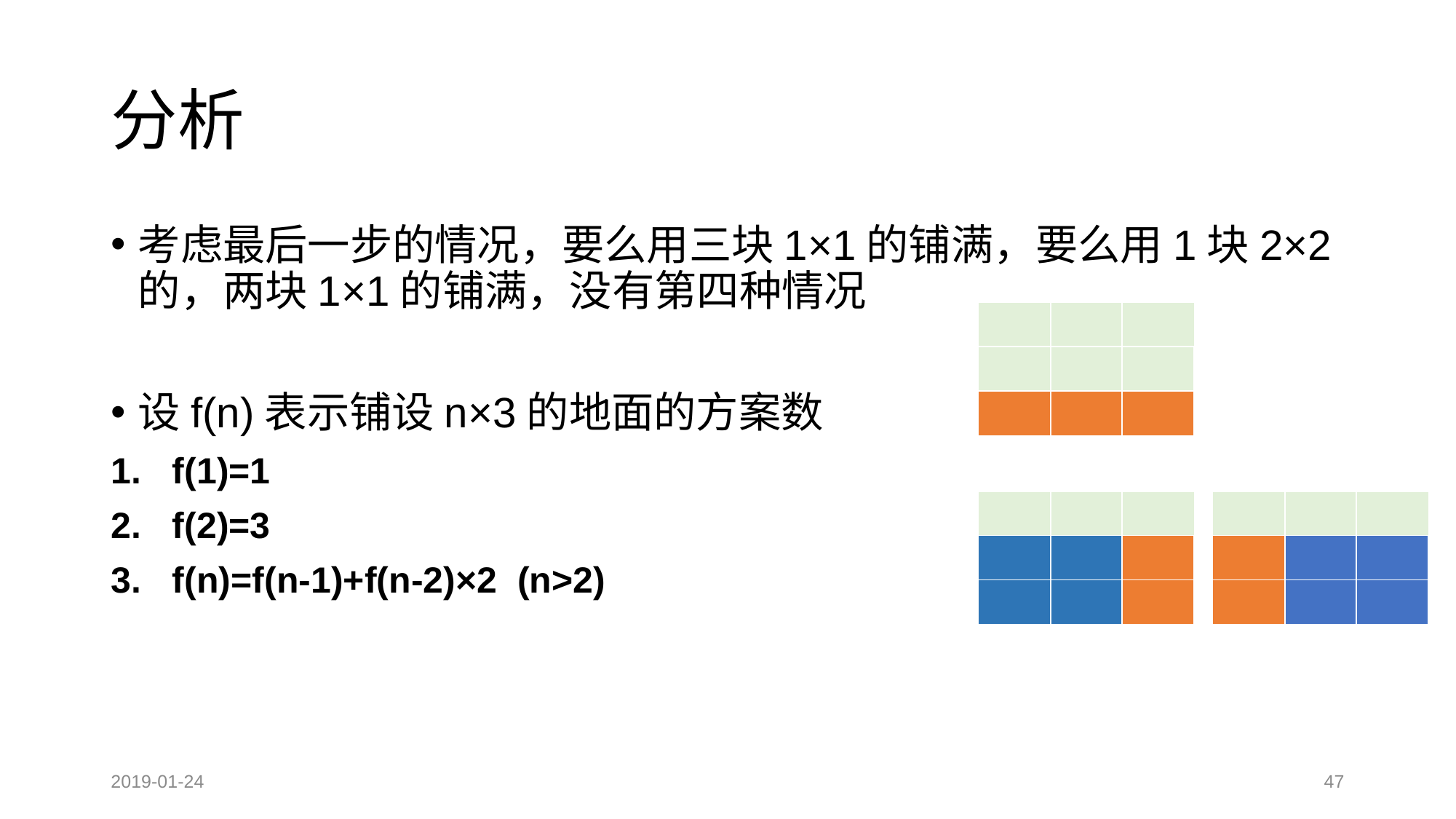

# 分析
考虑最后一步的情况，要么用三块1×1的铺满，要么用1块2×2的，两块1×1的铺满，没有第四种情况

设f(n)表示铺设n×3的地面的方案数
f(1)=1
f(2)=3
f(n)=f(n-1)+f(n-2)×2  (n>2)
|  |  |  |
| --- | --- | --- |
|  |  |  |
|  |  |  |
|  |  |  |
| --- | --- | --- |
|  |  |  |
|  |  |  |
|  |  |  |
| --- | --- | --- |
|  |  |  |
|  |  |  |
2019-01-24
47